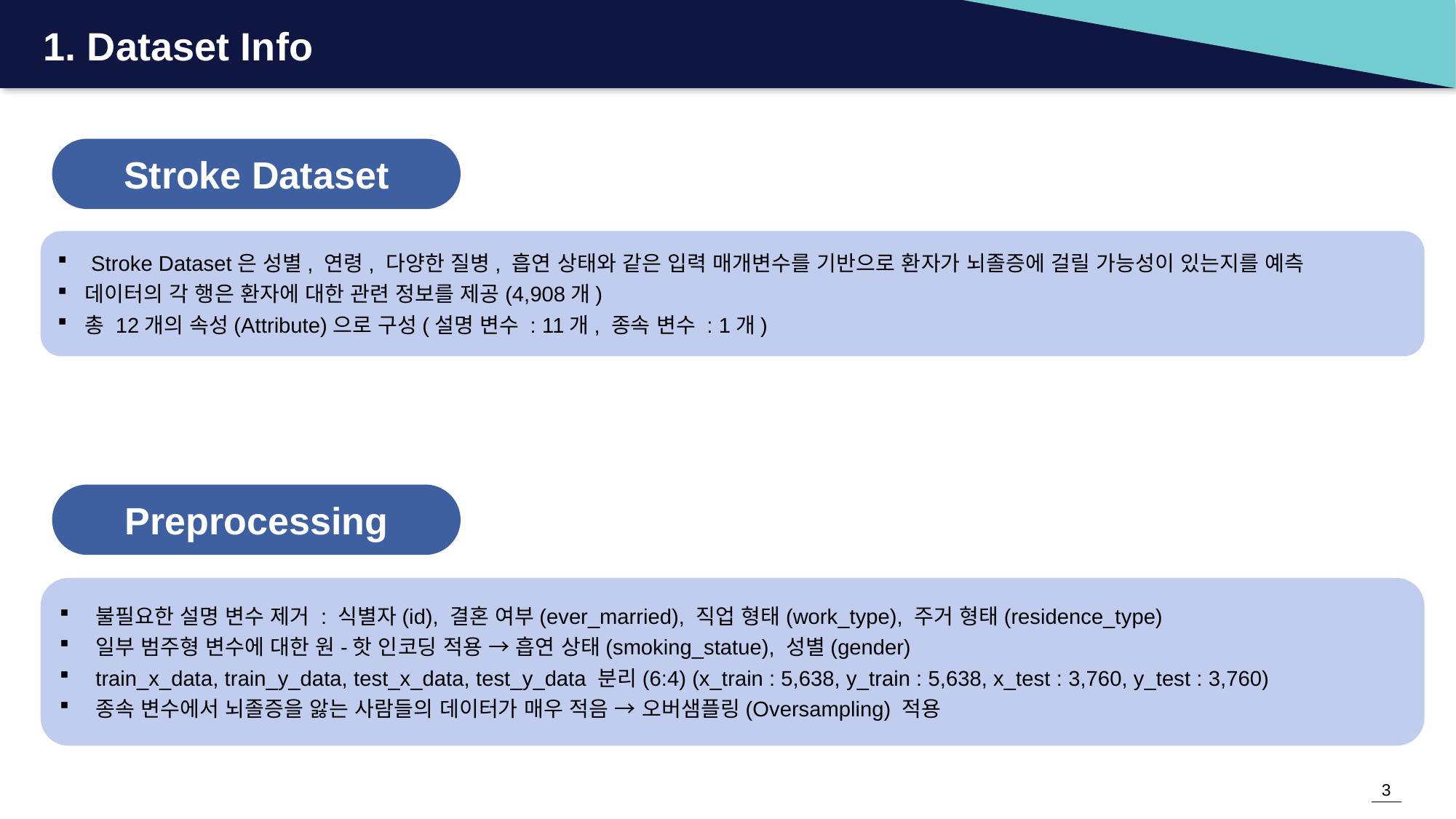

# 1. Dataset Info
Stroke Dataset
Stroke Dataset은 성별, 연령, 다양한 질병, 흡연 상태와 같은 입력 매개변수를 기반으로 환자가 뇌졸증에 걸릴 가능성이 있는지를 예측

데이터의 각 행은 환자에 대한 관련 정보를 제공(4,908개)

총 12개의 속성(Attribute)으로 구성(설명 변수 : 11개, 종속 변수 : 1개)
Preprocessing
불필요한 설명 변수 제거 : 식별자(id), 결혼 여부(ever_married), 직업 형태(work_type), 주거 형태(residence_type)

일부 범주형 변수에 대한 원-핫 인코딩 적용 → 흡연 상태(smoking_statue), 성별(gender)

train_x_data, train_y_data, test_x_data, test_y_data 분리(6:4) (x_train : 5,638, y_train : 5,638, x_test : 3,760, y_test : 3,760)

종속 변수에서 뇌졸증을 앓는 사람들의 데이터가 매우 적음 → 오버샘플링(Oversampling) 적용